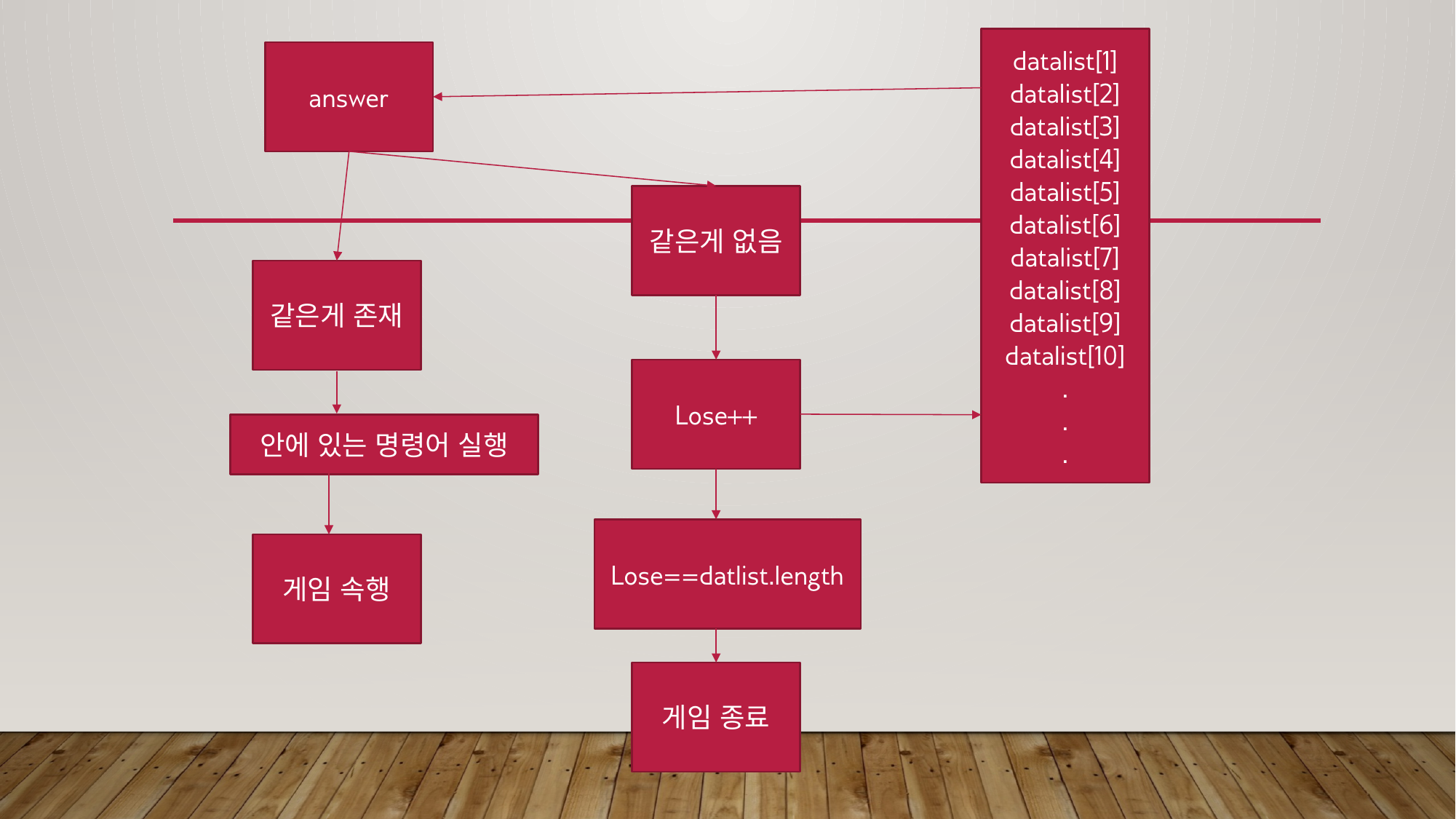

datalist[1]
datalist[2]
datalist[3]
datalist[4]
datalist[5]
datalist[6]
datalist[7]
datalist[8]
datalist[9]
datalist[10]
.
.
.
answer
같은게 없음
같은게 존재
Lose++
안에 있는 명령어 실행
Lose==datlist.length
게임 속행
게임 종료